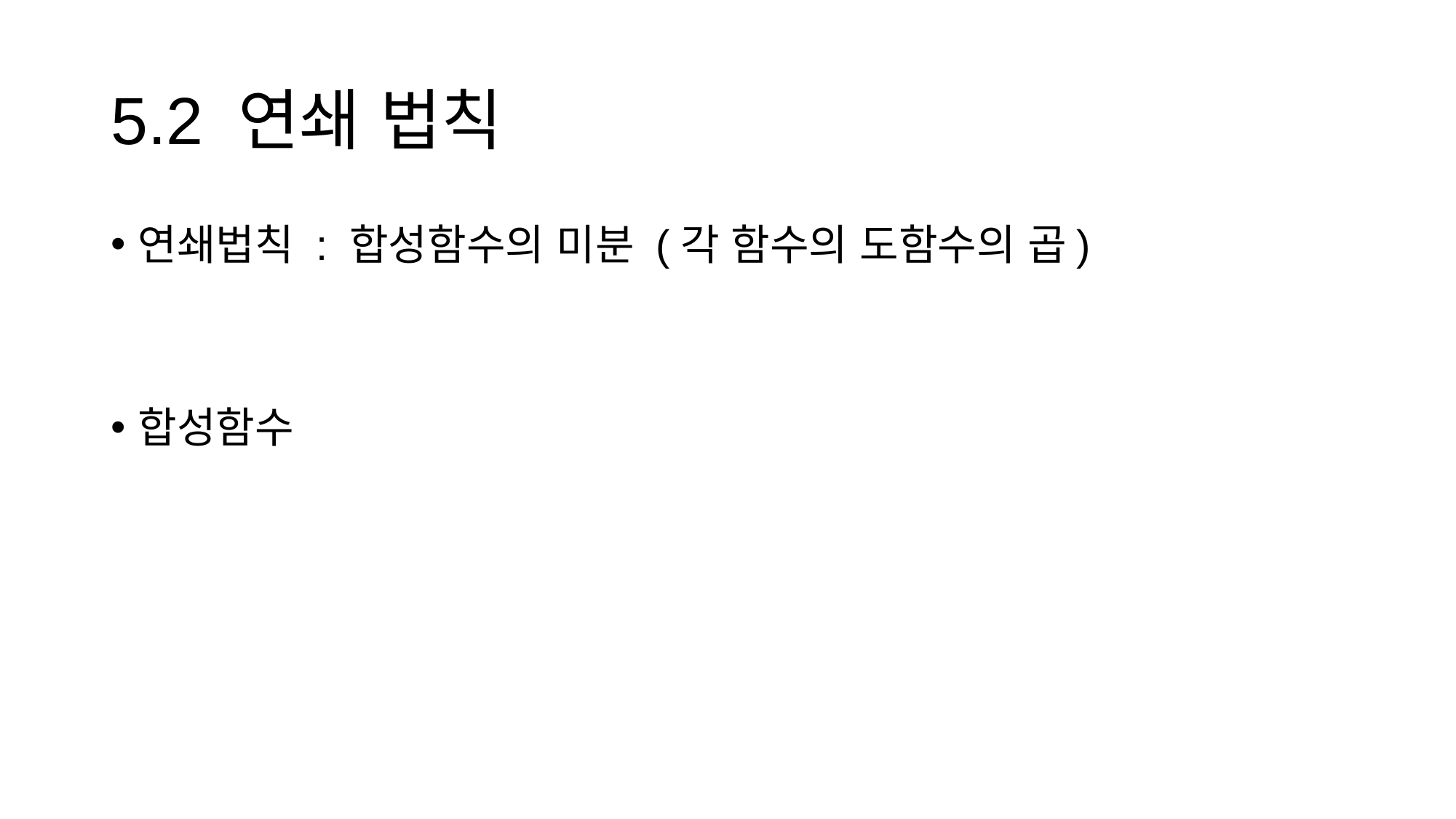

# 5.2 연쇄 법칙
연쇄법칙 : 합성함수의 미분 (각 함수의 도함수의 곱)

합성함수